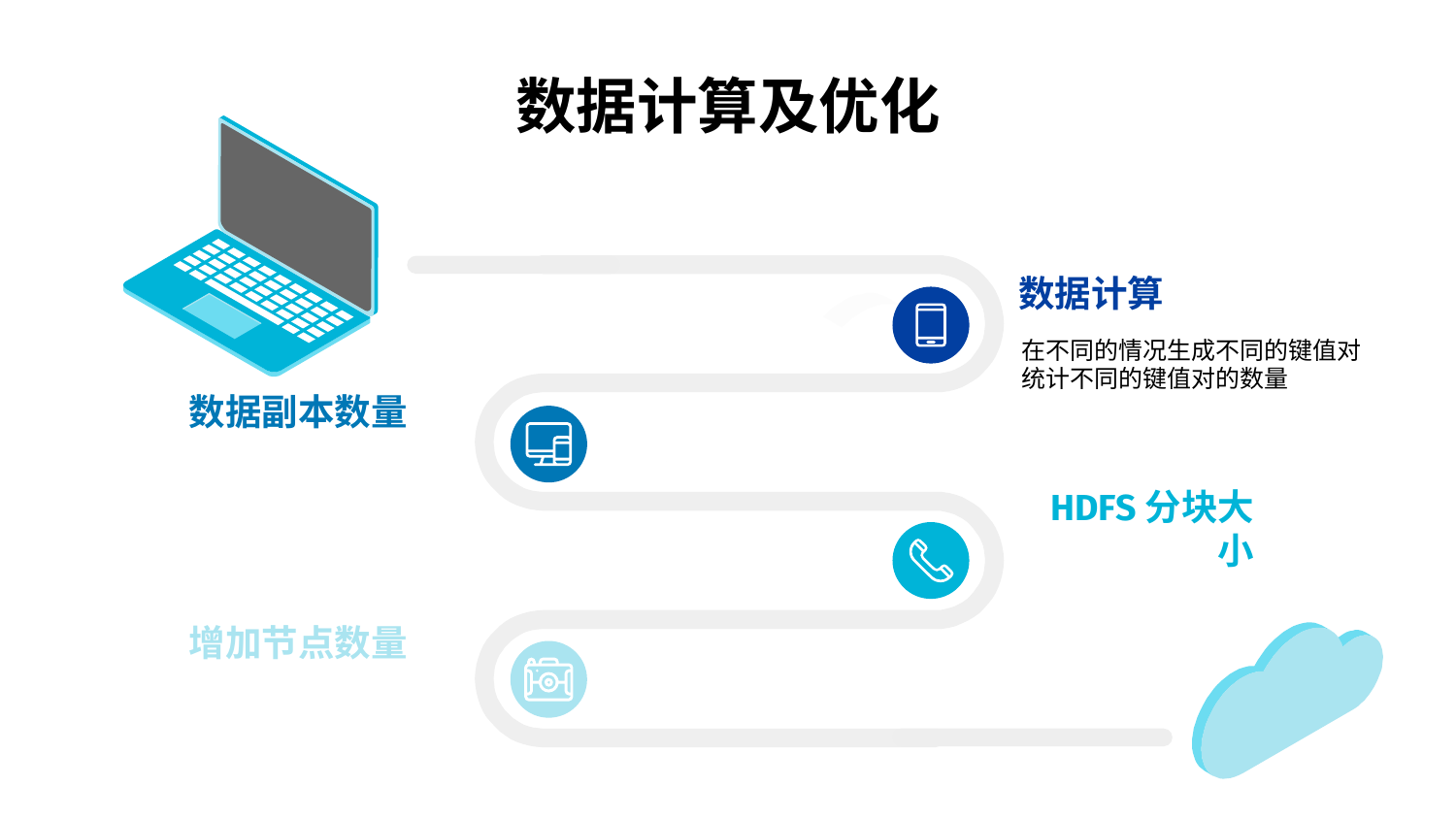

# 数据计算及优化

数据计算

在不同的情况生成不同的键值对
统计不同的键值对的数量
数据副本数量

HDFS分块大小

增加节点数量